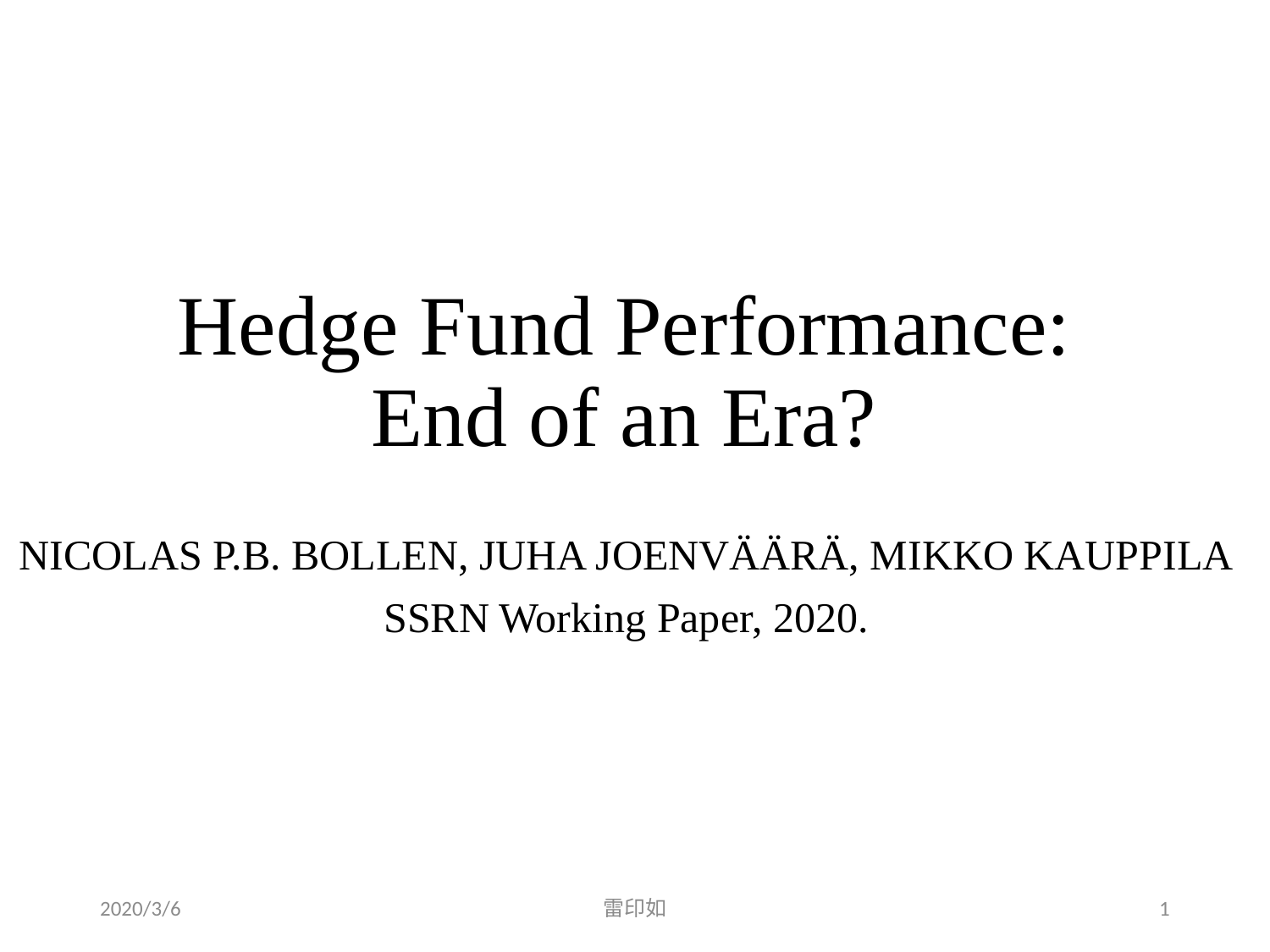

# Hedge Fund Performance: End of an Era?
NICOLAS P.B. BOLLEN, JUHA JOENVÄÄRÄ, MIKKO KAUPPILA
SSRN Working Paper, 2020.
2020/3/6
雷印如
1